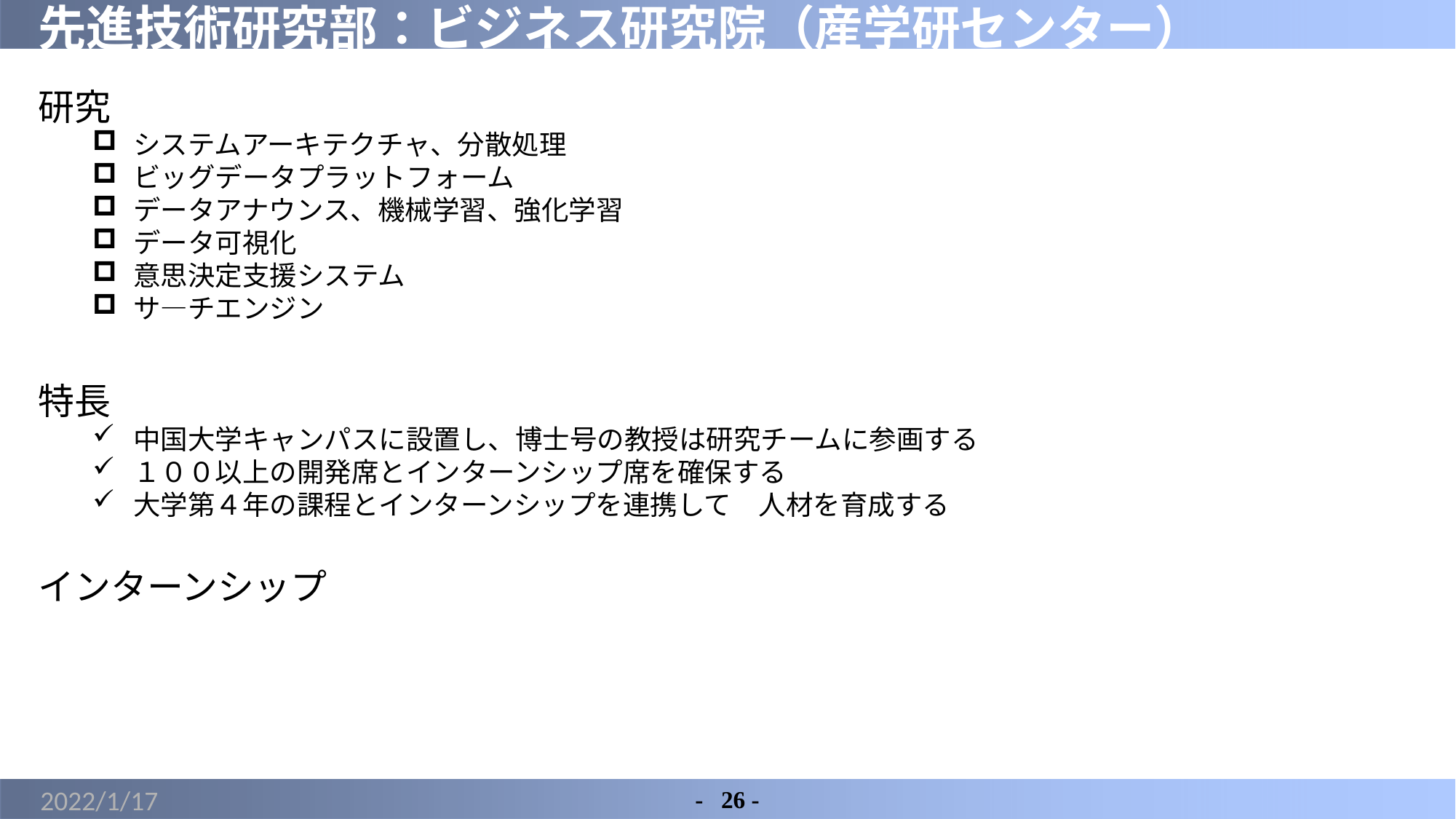

# 先進技術研究部：ビジネス研究院（産学研センター）
研究
システムアーキテクチャ、分散処理
ビッグデータプラットフォーム
データアナウンス、機械学習、強化学習
データ可視化
意思決定支援システム
サ—チエンジン

特長
中国大学キャンパスに設置し、博士号の教授は研究チームに参画する
１００以上の開発席とインターンシップ席を確保する
大学第４年の課程とインターンシップを連携して　人材を育成する

インターンシップ

2022/1/17
-	26 -